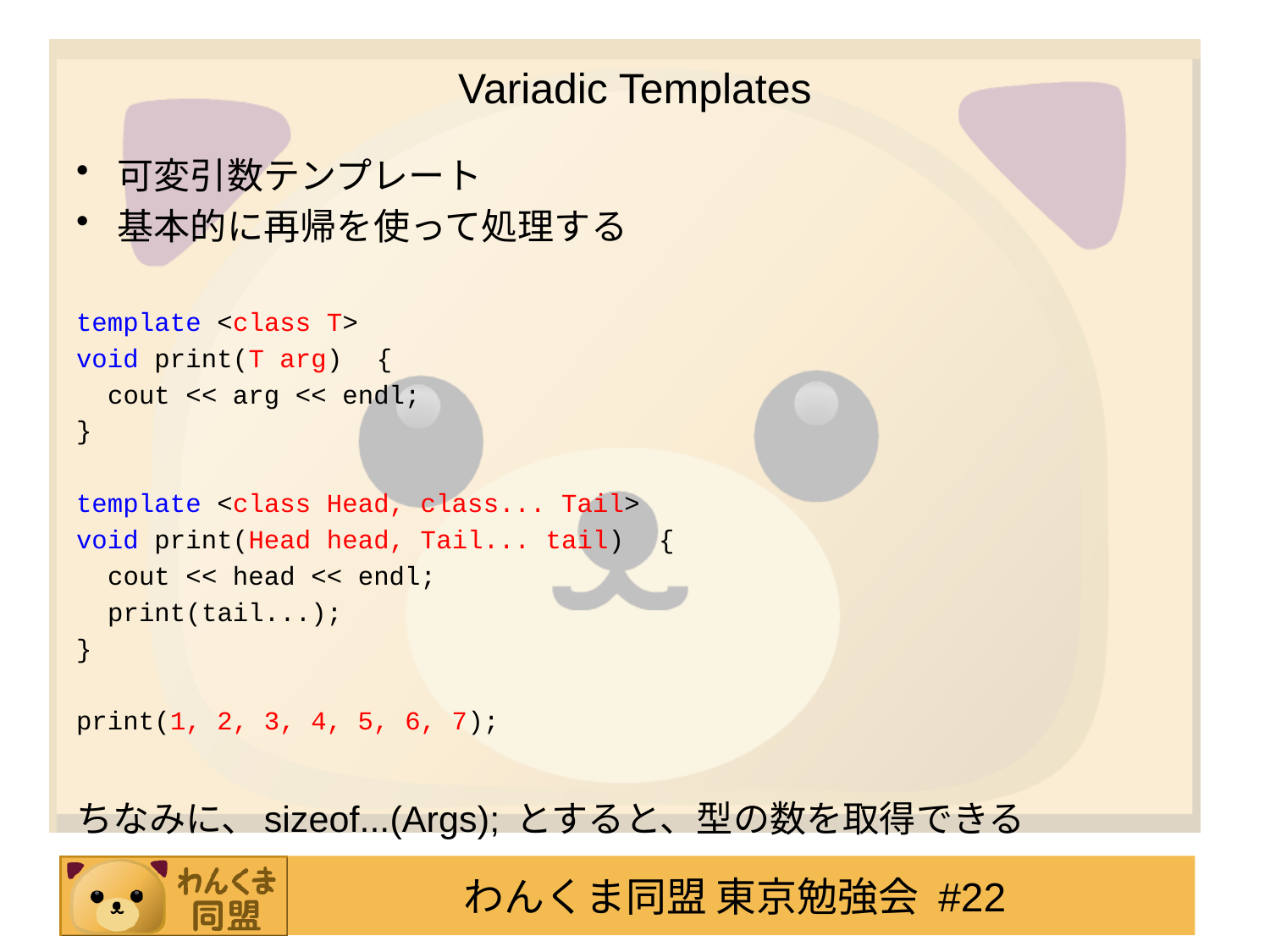

# Variadic Templates
可変引数テンプレート
基本的に再帰を使って処理する

template <class T>
void print(T arg)　{
  cout << arg << endl;
}

template <class Head, class... Tail>
void print(Head head, Tail... tail)　{
  cout << head << endl;
  print(tail...);
}

print(1, 2, 3, 4, 5, 6, 7);

ちなみに、sizeof...(Args); とすると、型の数を取得できる